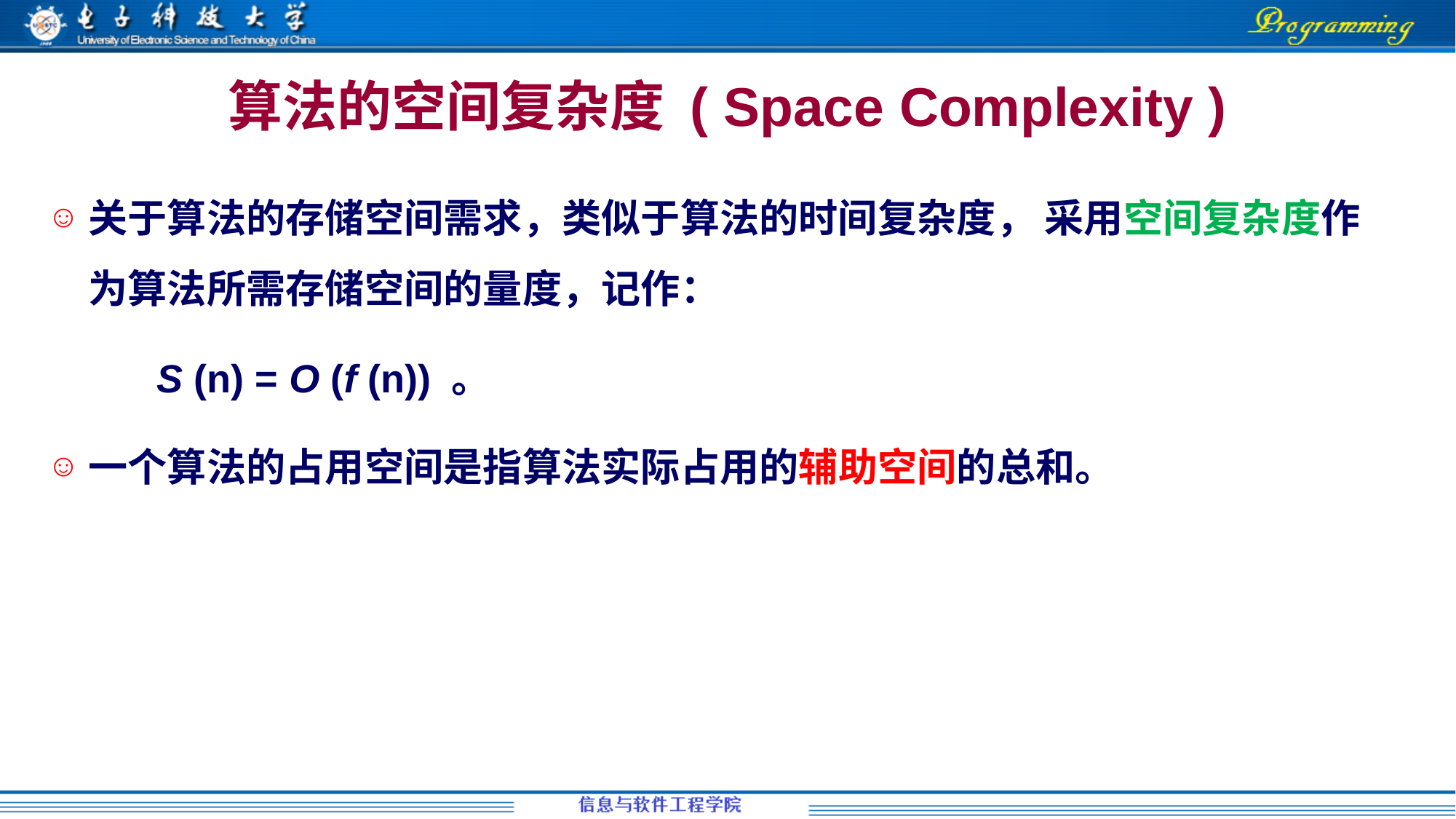

# 算法的空间复杂度 ( Space Complexity )
关于算法的存储空间需求，类似于算法的时间复杂度， 采用空间复杂度作为算法所需存储空间的量度，记作：
	S (n) = O (f (n)) 。
一个算法的占用空间是指算法实际占用的辅助空间的总和。